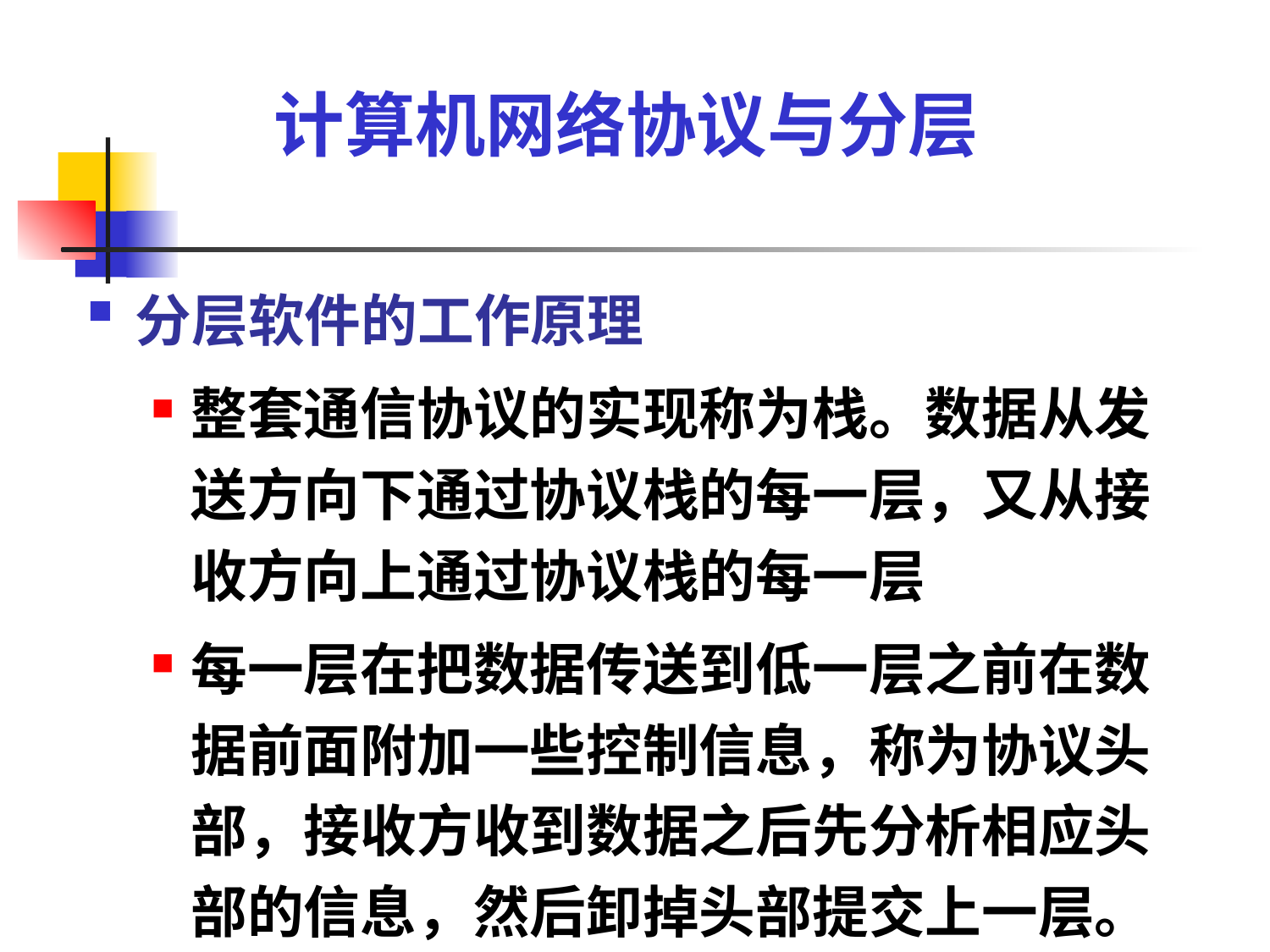

计算机网络协议与分层
分层软件的工作原理
整套通信协议的实现称为栈。数据从发送方向下通过协议栈的每一层，又从接收方向上通过协议栈的每一层
每一层在把数据传送到低一层之前在数据前面附加一些控制信息，称为协议头部，接收方收到数据之后先分析相应头部的信息，然后卸掉头部提交上一层。